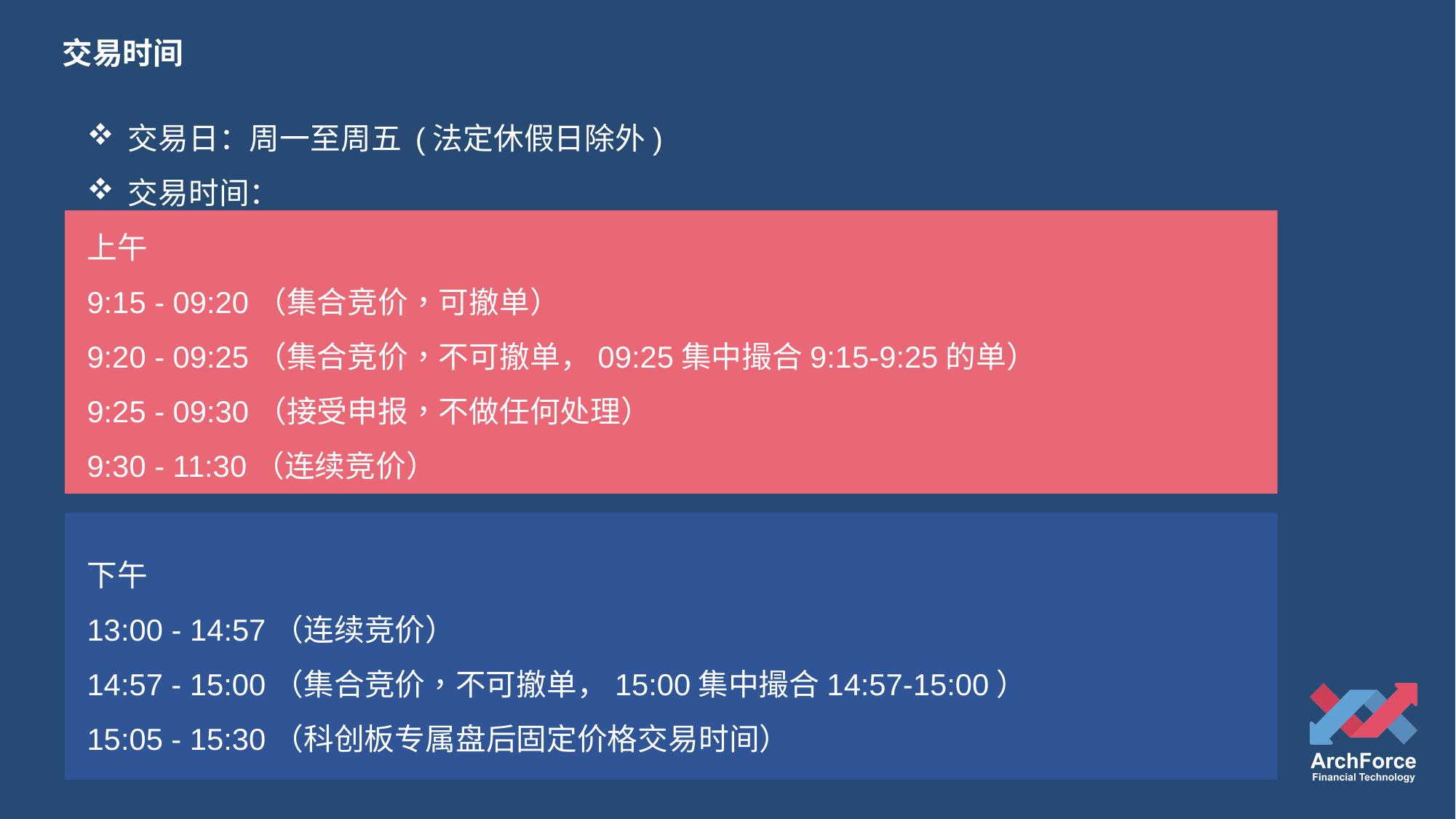

交易时间
交易日：周一至周五 (法定休假日除外)
交易时间：
上午
9:15 - 09:20（集合竞价，可撤单）
9:20 - 09:25（集合竞价，不可撤单，09:25集中撮合9:15-9:25的单）
9:25 - 09:30（接受申报，不做任何处理）
9:30 - 11:30（连续竞价）

下午
13:00 - 14:57（连续竞价）
14:57 - 15:00（集合竞价，不可撤单，15:00集中撮合14:57-15:00）
15:05 - 15:30（科创板专属盘后固定价格交易时间）